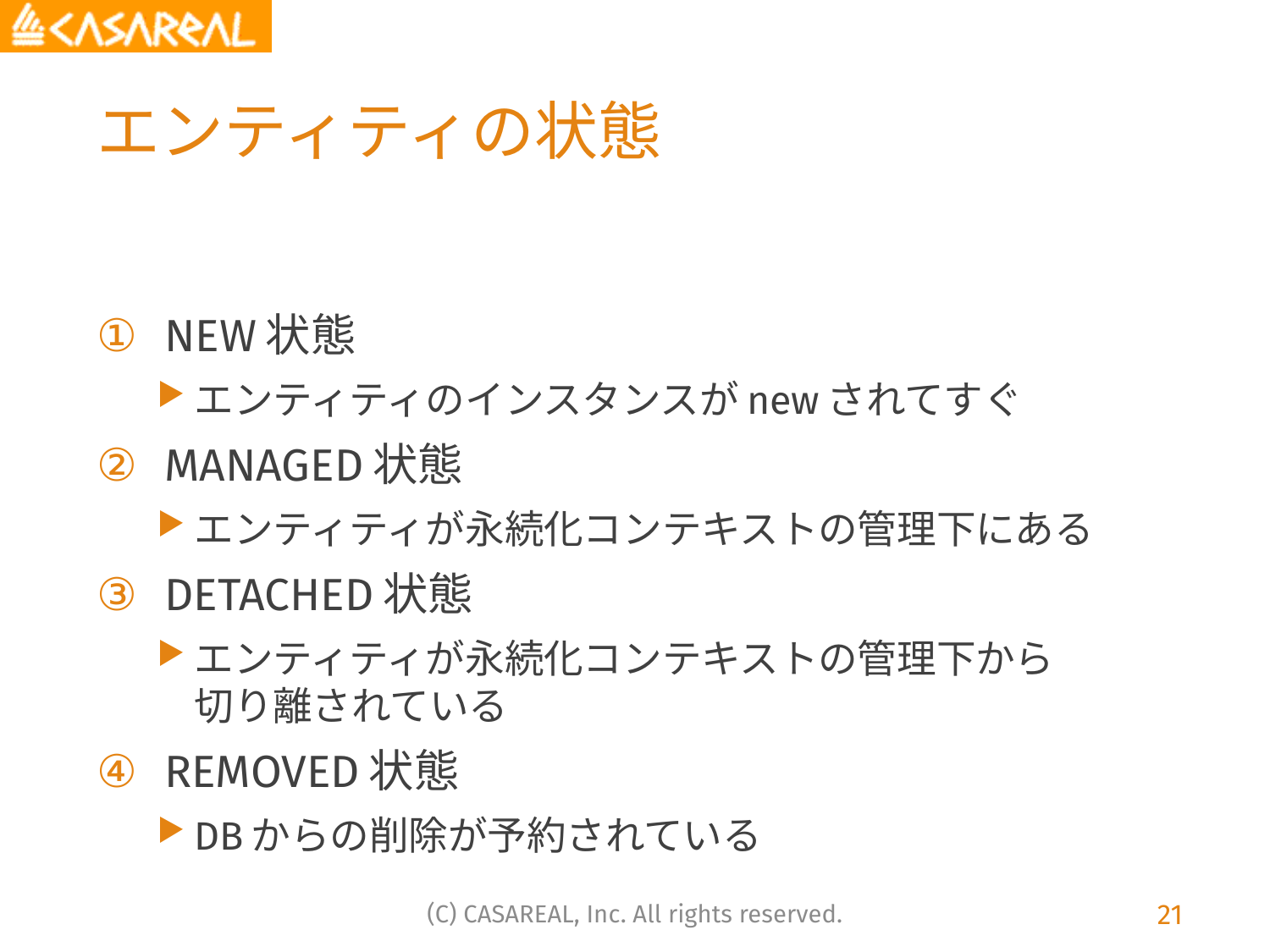

# エンティティの状態
NEW状態
エンティティのインスタンスがnewされてすぐ
MANAGED状態
エンティティが永続化コンテキストの管理下にある
DETACHED状態
エンティティが永続化コンテキストの管理下から
切り離されている
REMOVED状態
DBからの削除が予約されている
(C) CASAREAL, Inc. All rights reserved.
21